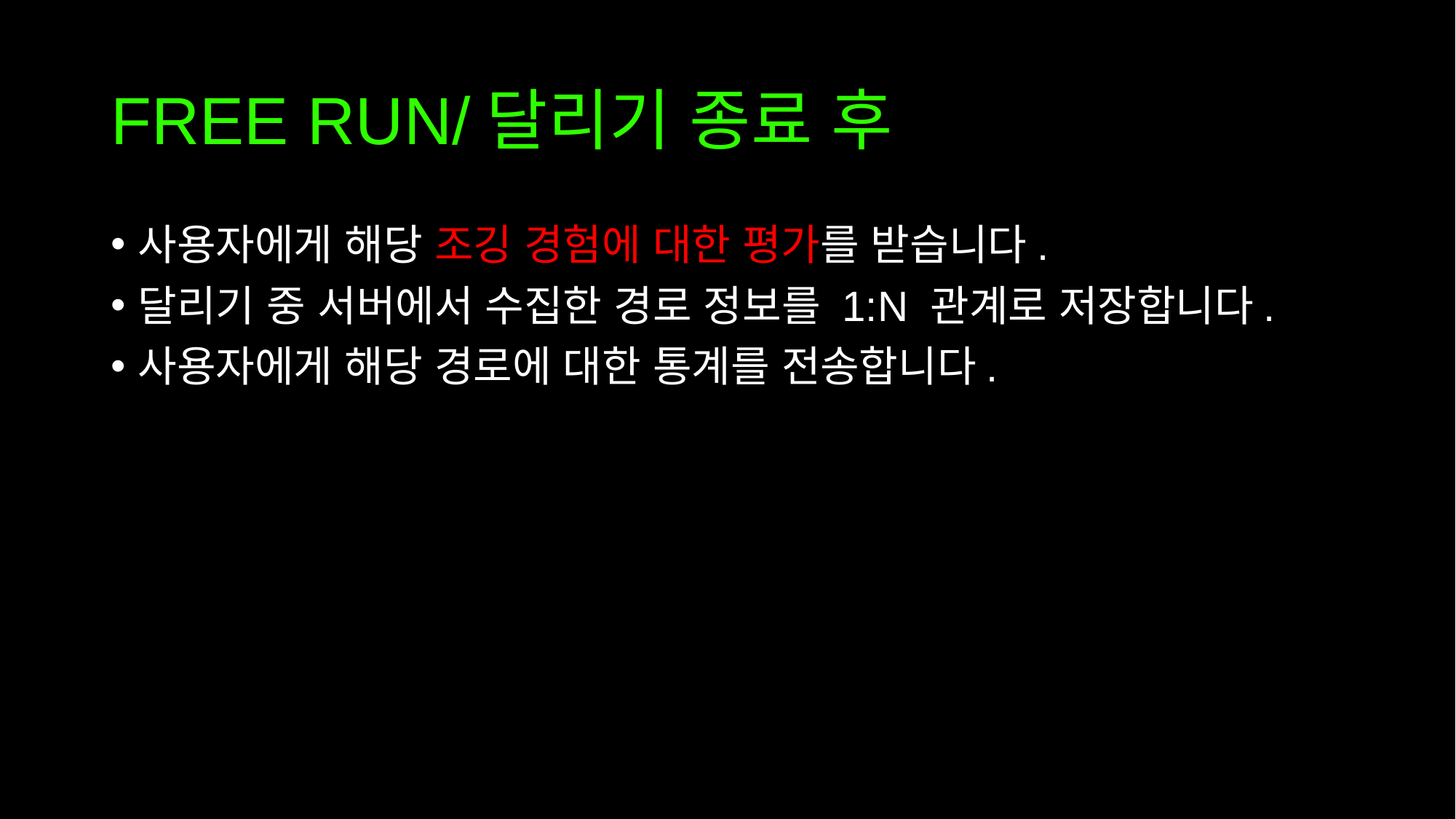

# FREE RUN/달리기 종료 후
사용자에게 해당 조깅 경험에 대한 평가를 받습니다.
달리기 중 서버에서 수집한 경로 정보를 1:N 관계로 저장합니다.
사용자에게 해당 경로에 대한 통계를 전송합니다.